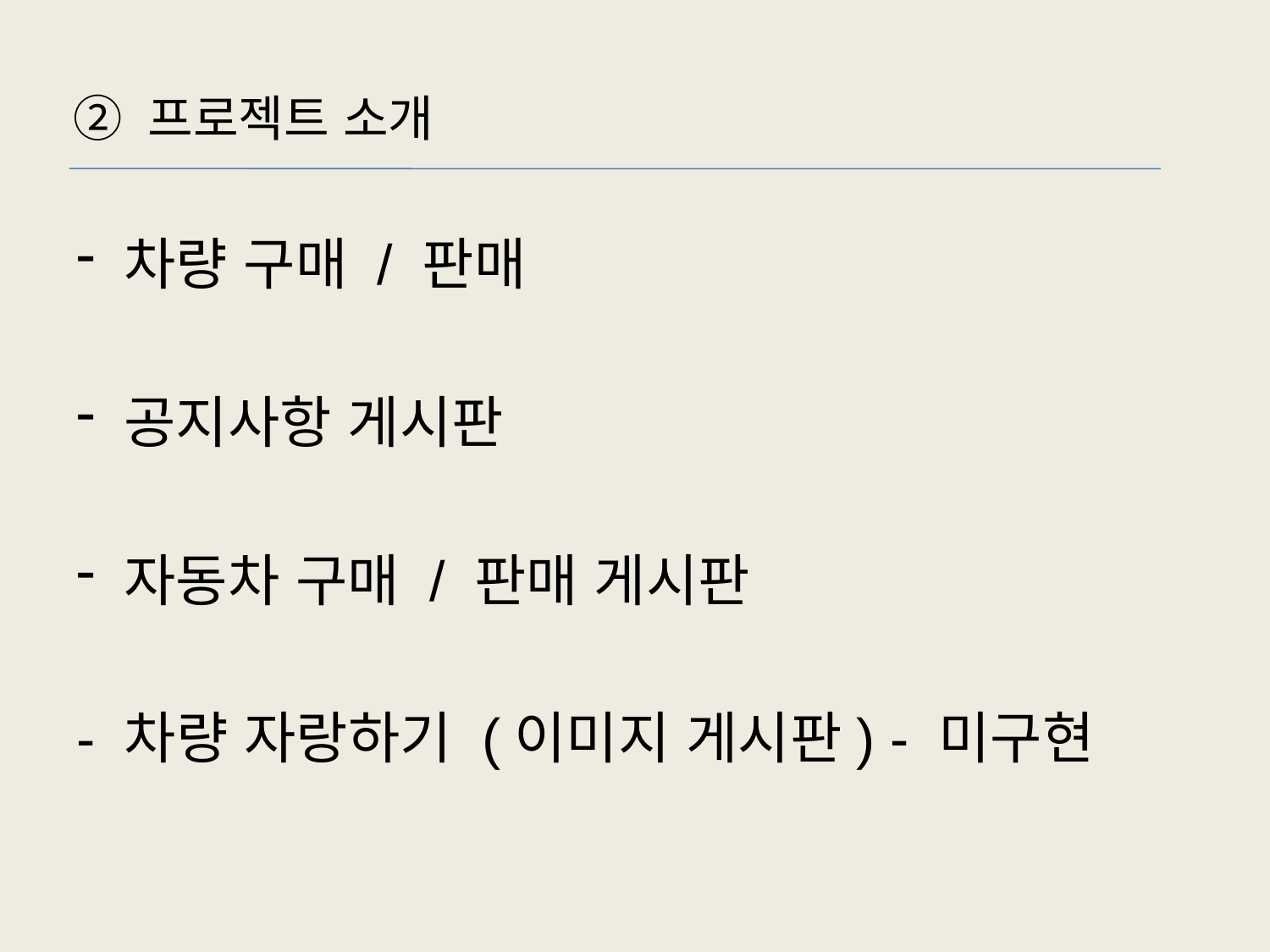

② 프로젝트 소개

차량 구매 / 판매

공지사항 게시판

자동차 구매 / 판매 게시판

- 차량 자랑하기 (이미지 게시판) - 미구현